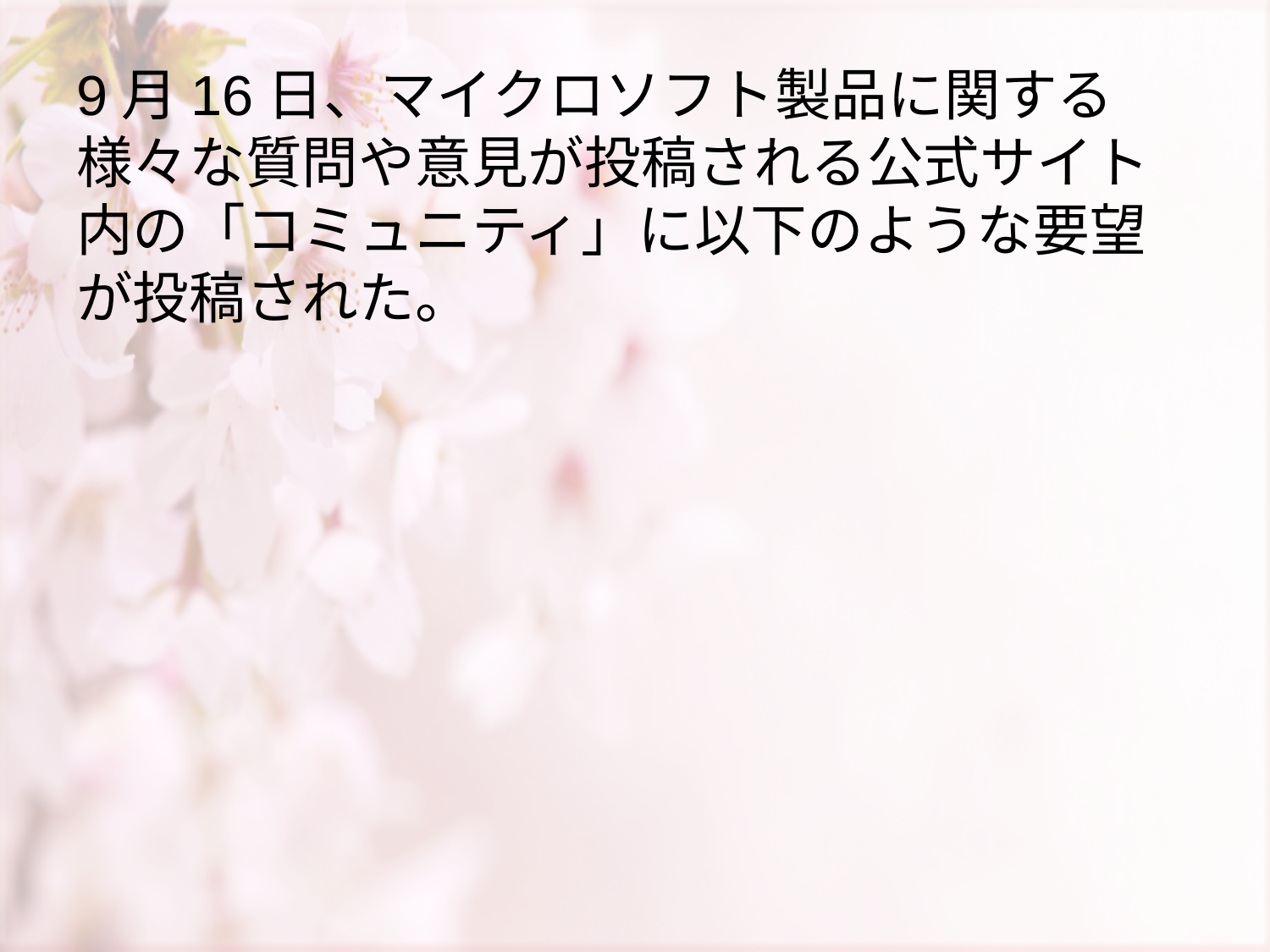

9月16日、マイクロソフト製品に関する様々な質問や意見が投稿される公式サイト内の「コミュニティ」に以下のような要望が投稿された。